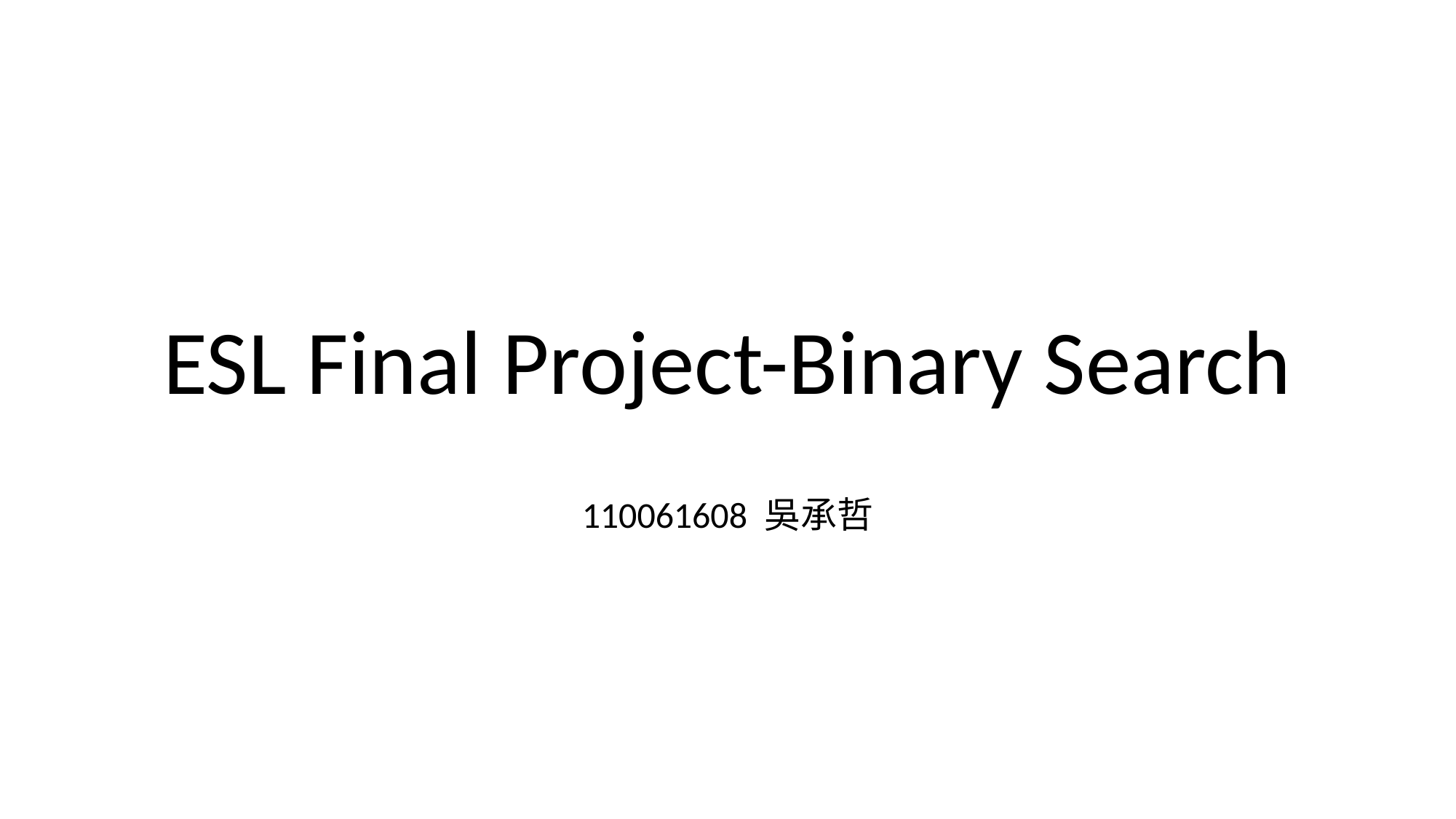

# ESL Final Project-Binary Search
110061608 吳承哲